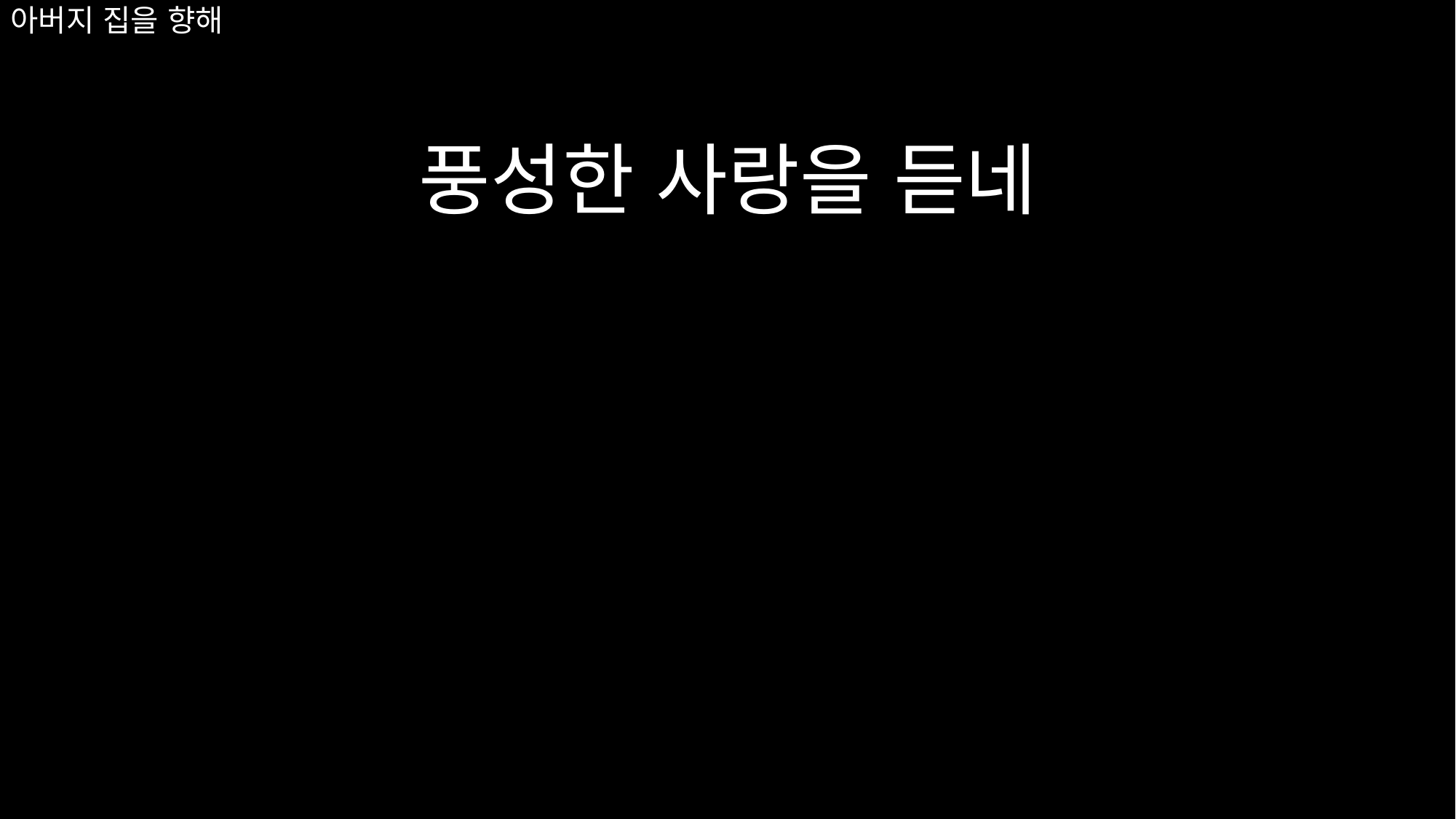

풍성한 사랑을 듣네

# 아버지 집을 향해